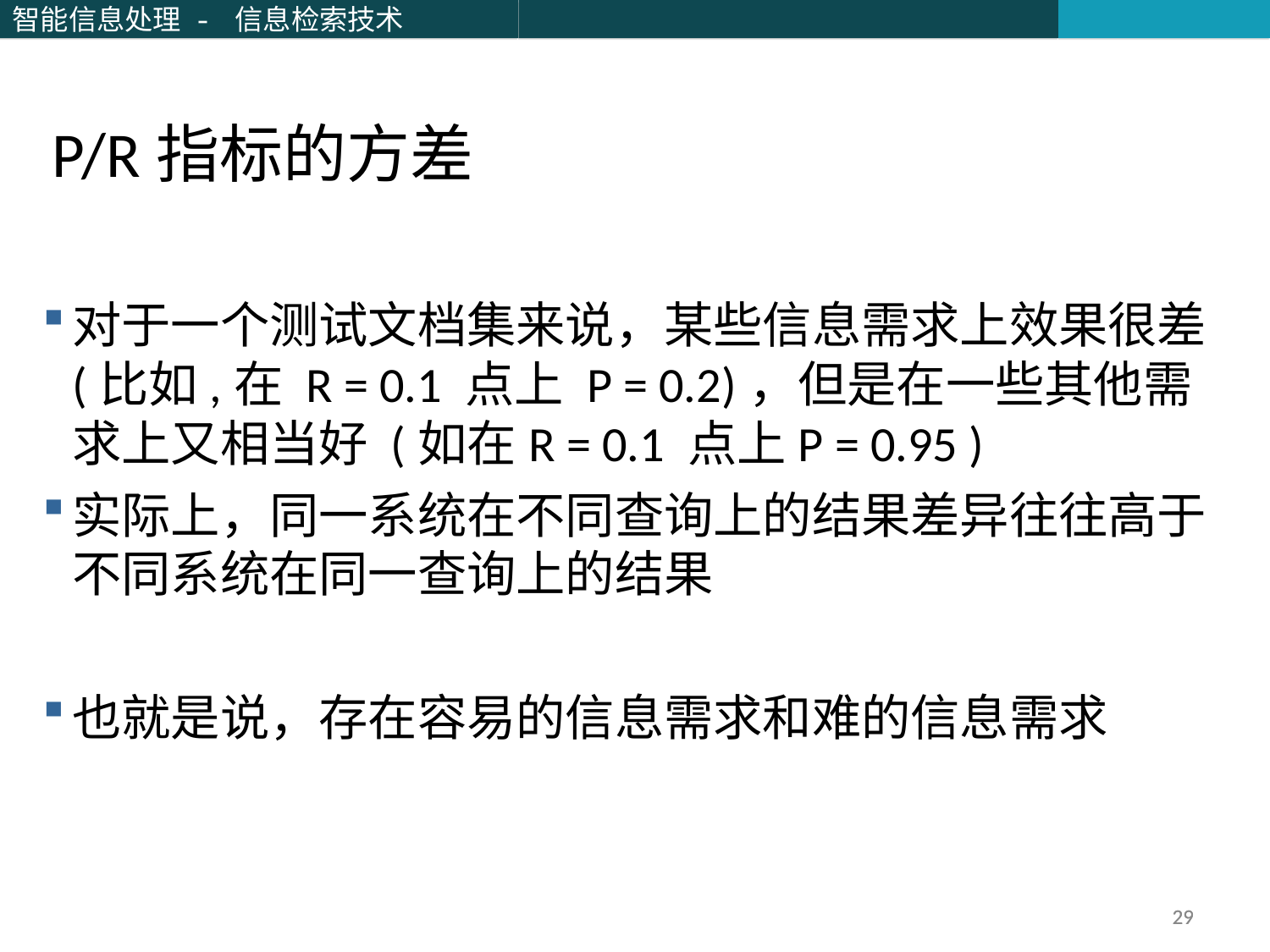

P/R指标的方差
对于一个测试文档集来说，某些信息需求上效果很差 (比如,在 R = 0.1 点上 P = 0.2)，但是在一些其他需求上又相当好 (如在R = 0.1 点上P = 0.95 )
实际上，同一系统在不同查询上的结果差异往往高于不同系统在同一查询上的结果

也就是说，存在容易的信息需求和难的信息需求
29
29